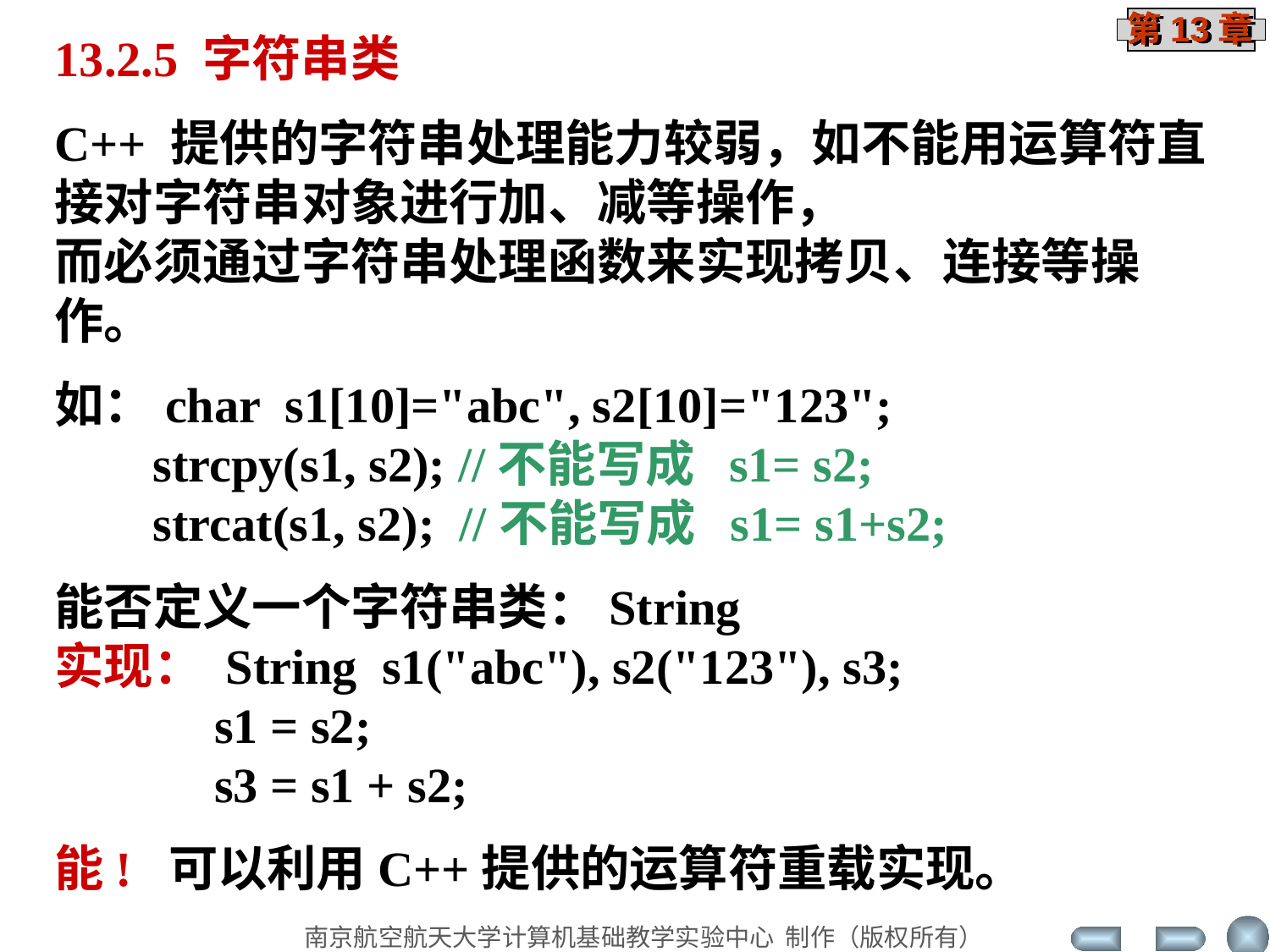

13.2.5 字符串类
C++ 提供的字符串处理能力较弱，如不能用运算符直接对字符串对象进行加、减等操作，
而必须通过字符串处理函数来实现拷贝、连接等操作。
如：char  s1[10]="abc", s2[10]="123";
        strcpy(s1, s2); //不能写成  s1= s2;
        strcat(s1, s2);  //不能写成  s1= s1+s2;
能否定义一个字符串类：String
实现： String  s1("abc"), s2("123"), s3;
             s1 = s2;
             s3 = s1 + s2;
能!  可以利用C++提供的运算符重载实现。